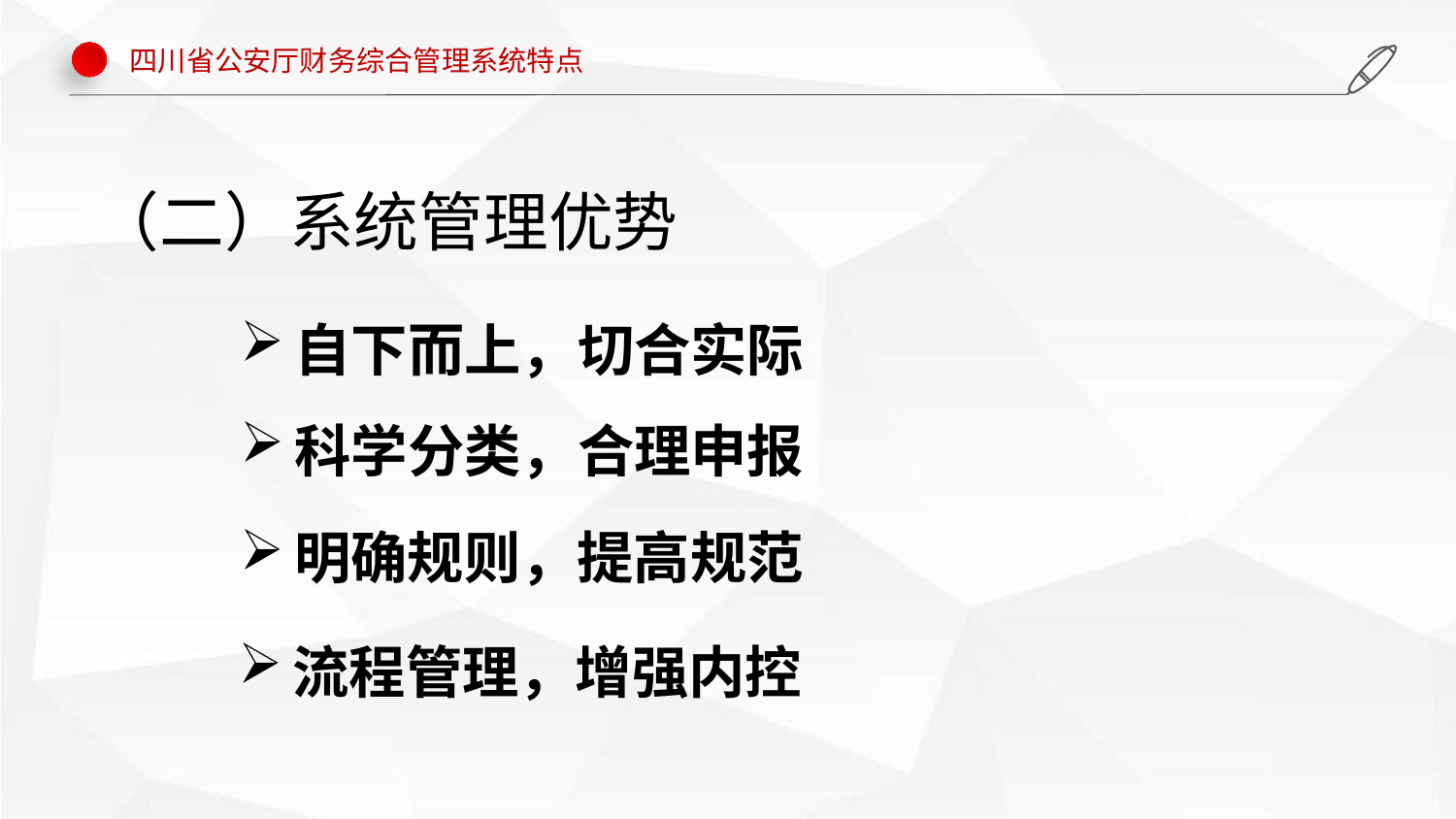

四川省公安厅财务综合管理系统特点

（二）系统管理优势
自下而上，切合实际
科学分类，合理申报
明确规则，提高规范
流程管理，增强内控